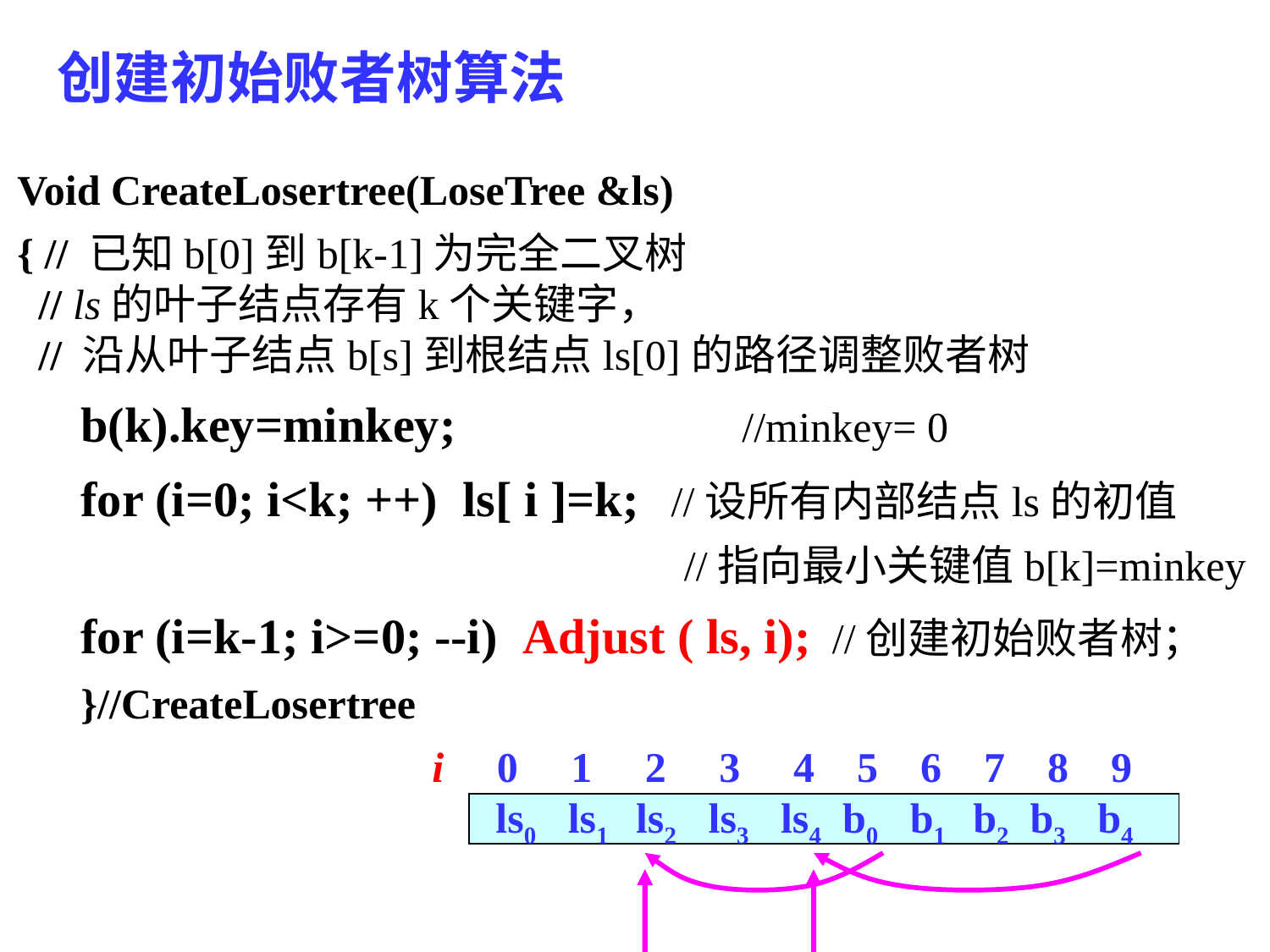

创建初始败者树算法
Void CreateLosertree(LoseTree &ls)
{ // 已知b[0]到b[k-1]为完全二叉树
  // ls的叶子结点存有k个关键字，
  // 沿从叶子结点b[s]到根结点ls[0]的路径调整败者树
b(k).key=minkey;                           //minkey= 0
for (i=0; i<k; ++)  ls[ i ]=k;   //设所有内部结点ls的初值
                                                         //指向最小关键值b[k]=minkey
for (i=k-1; i>=0; --i)  Adjust ( ls, i);  //创建初始败者树；
}//CreateLosertree
 i     0     1     2     3     4    5    6    7    8    9
       ls0   ls1   ls2   ls3   ls4  b0   b1   b2  b3   b4